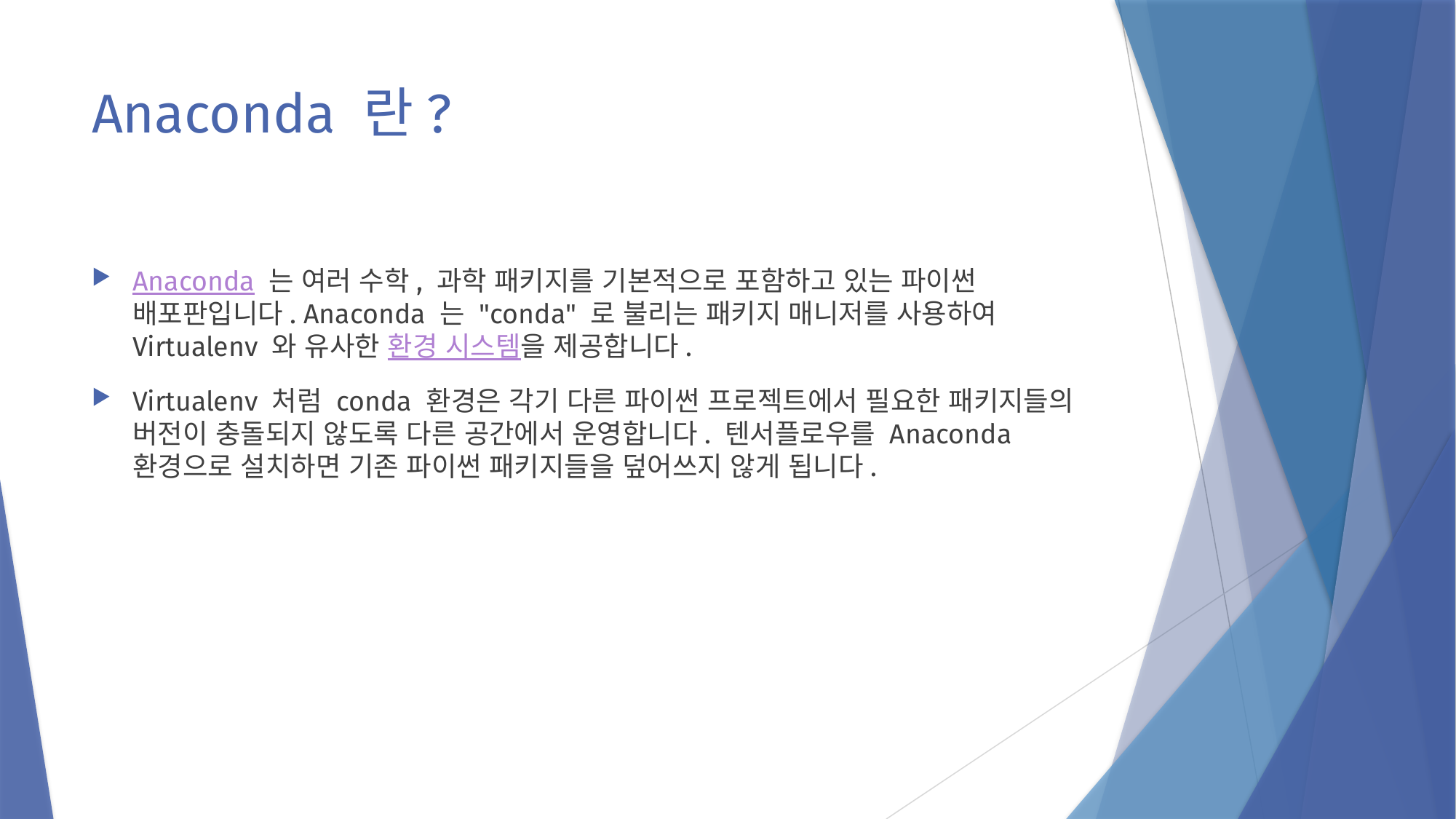

# Anaconda 란?
Anaconda 는 여러 수학, 과학 패키지를 기본적으로 포함하고 있는 파이썬 배포판입니다. Anaconda 는 "conda" 로 불리는 패키지 매니저를 사용하여 Virtualenv 와 유사한 환경 시스템을 제공합니다.
Virtualenv 처럼 conda 환경은 각기 다른 파이썬 프로젝트에서 필요한 패키지들의 버전이 충돌되지 않도록 다른 공간에서 운영합니다. 텐서플로우를 Anaconda 환경으로 설치하면 기존 파이썬 패키지들을 덮어쓰지 않게 됩니다.